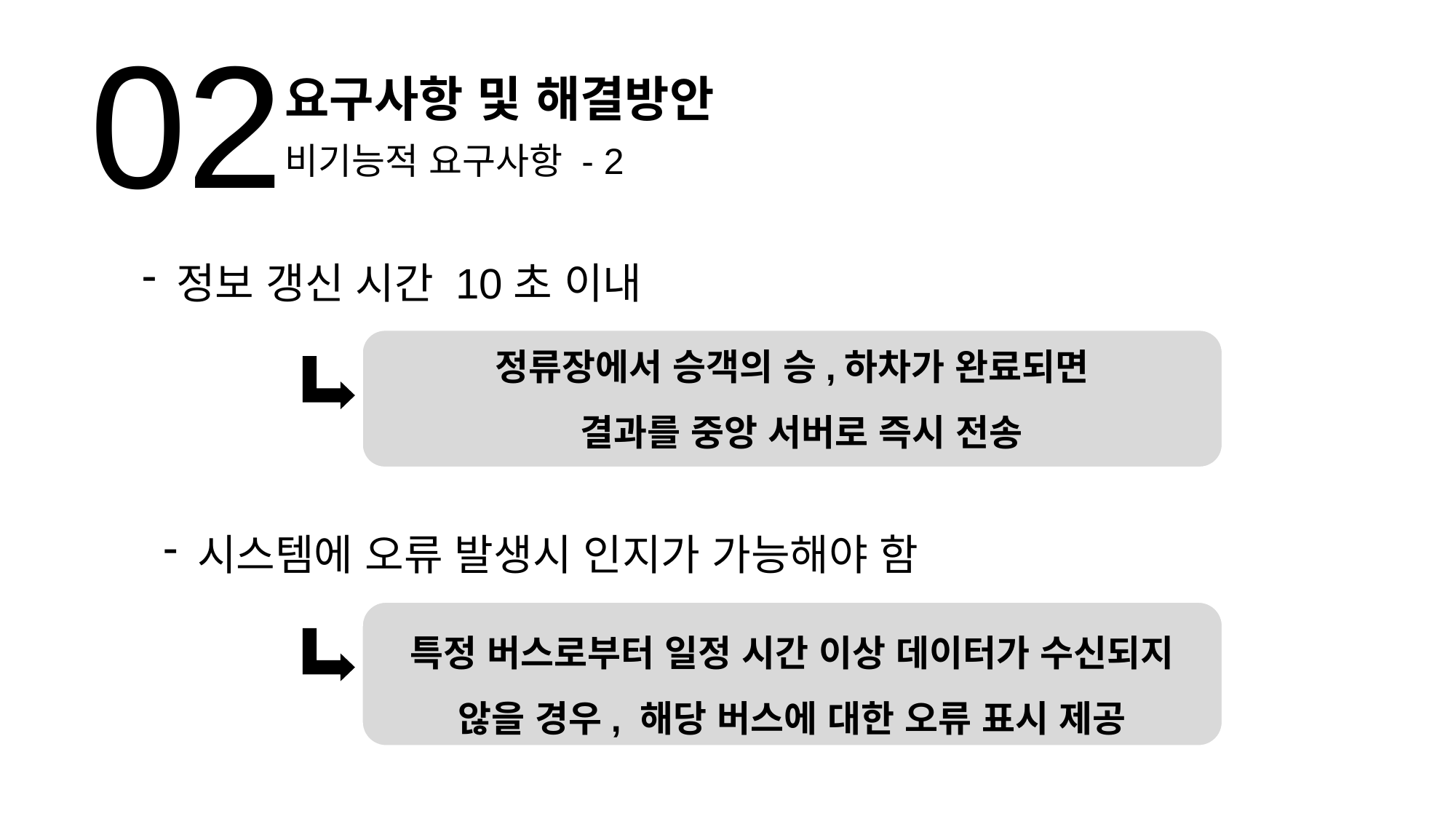

02
요구사항 및 해결방안
비기능적 요구사항 - 2
정보 갱신 시간 10초 이내
정류장에서 승객의 승,하차가 완료되면
 결과를 중앙 서버로 즉시 전송

시스템에 오류 발생시 인지가 가능해야 함
특정 버스로부터 일정 시간 이상 데이터가 수신되지 않을 경우, 해당 버스에 대한 오류 표시 제공